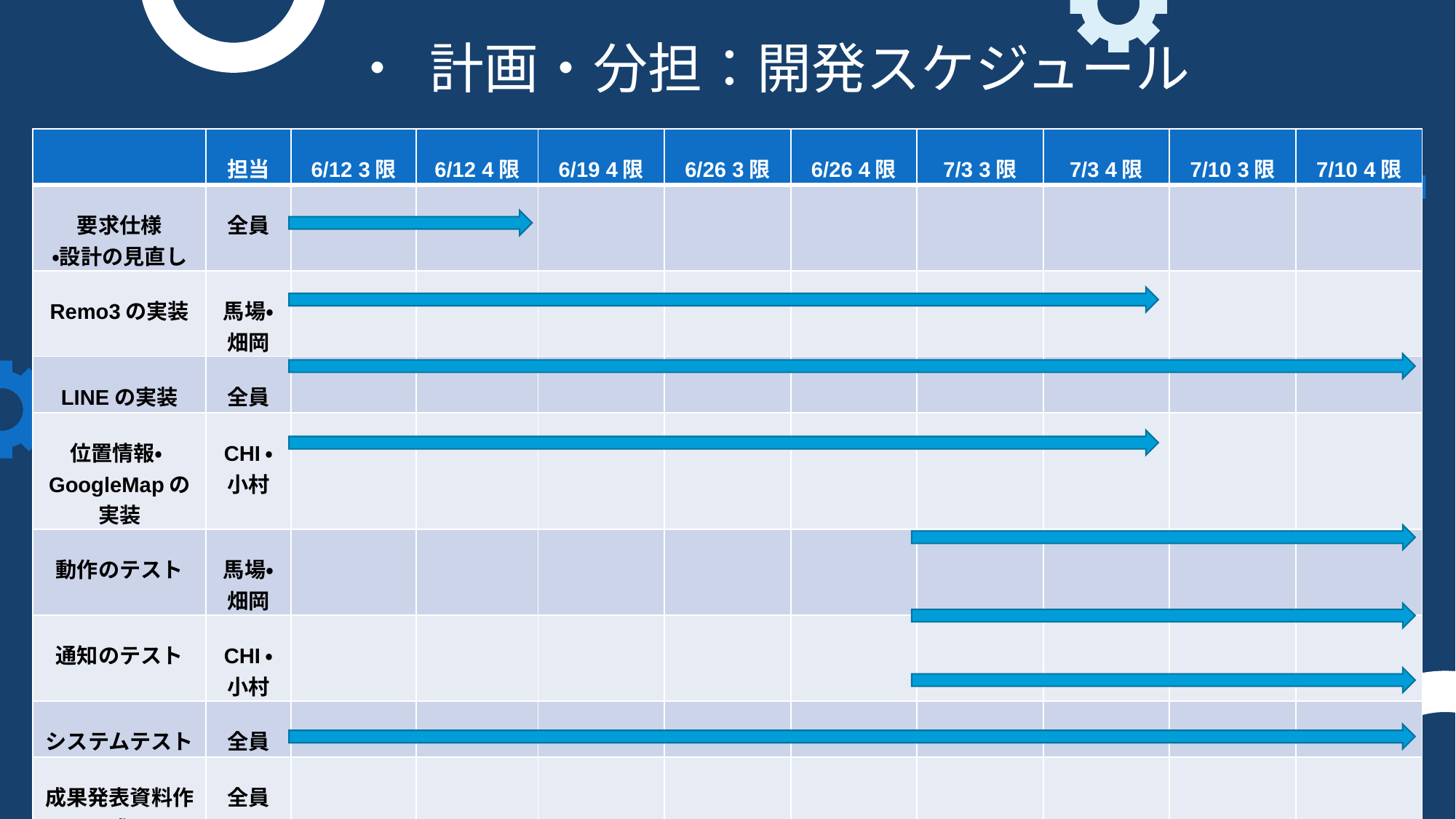

• 計画・分担：開発スケジュール
|  | 担当 | 6/12 3限 | 6/12 4限 | 6/19 4限 | 6/26 3限 | 6/26 4限 | 7/3 3限 | 7/3 4限 | 7/10 3限 | 7/10 4限 |
| --- | --- | --- | --- | --- | --- | --- | --- | --- | --- | --- |
| 要求仕様 ・設計の見直し | 全員 |  |  |  |  |  |  |  |  |  |
| Remo3の実装 | 馬場・畑岡 |  |  |  |  |  |  |  |  |  |
| LINEの実装 | 全員 |  |  |  |  |  |  |  |  |  |
| 位置情報・GoogleMapの実装 | CHI・小村 |  |  |  |  |  |  |  |  |  |
| 動作のテスト | 馬場・畑岡 |  |  |  |  |  |  |  |  |  |
| 通知のテスト | CHI・小村 |  |  |  |  |  |  |  |  |  |
| システムテスト | 全員 |  |  |  |  |  |  |  |  |  |
| 成果発表資料作成 | 全員 |  |  |  |  |  |  |  |  |  |